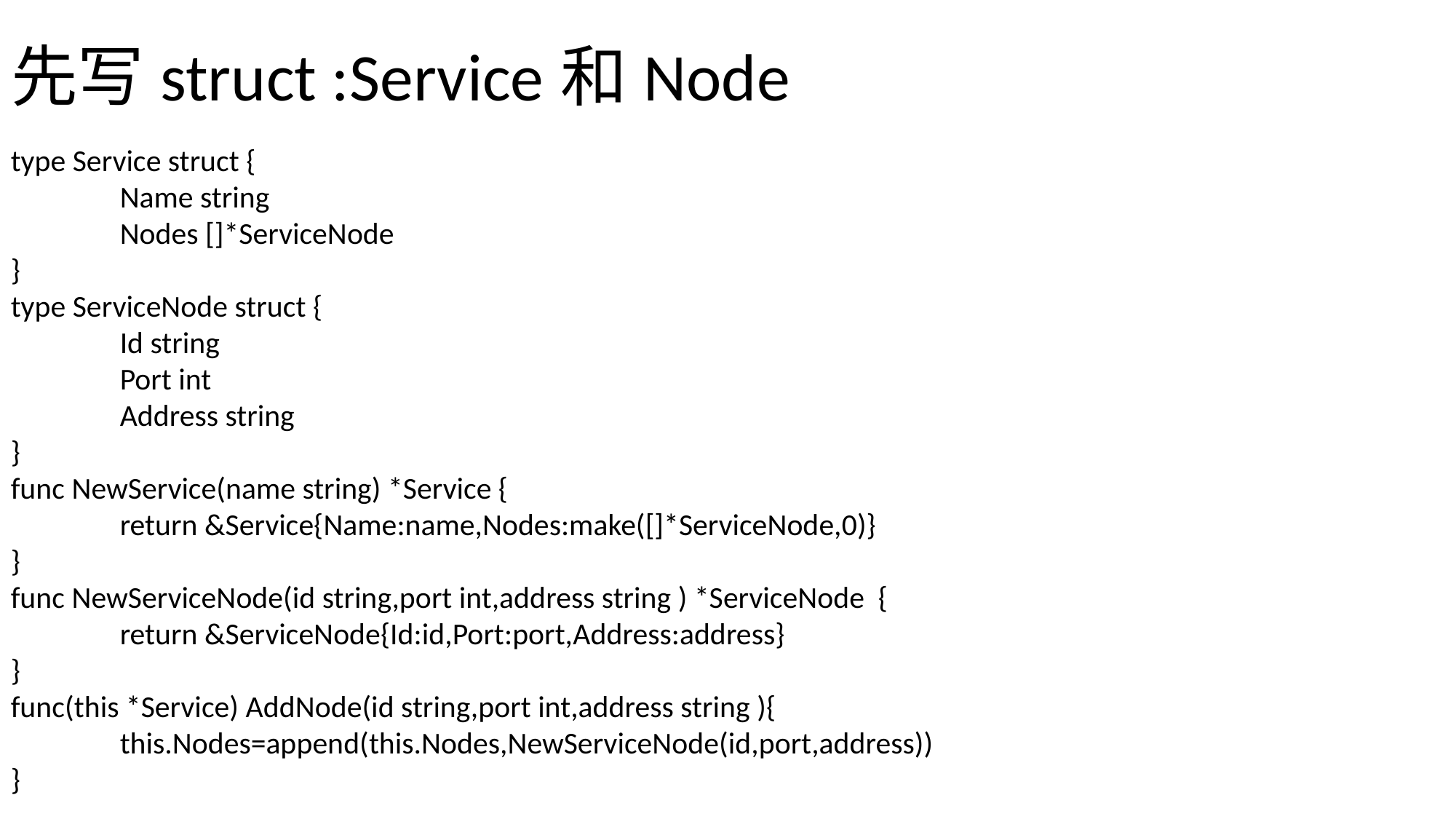

# 先写struct :Service和Node
type Service struct {
	Name string
	Nodes []*ServiceNode
}
type ServiceNode struct {
	Id string
	Port int
	Address string
}
func NewService(name string) *Service {
	return &Service{Name:name,Nodes:make([]*ServiceNode,0)}
}
func NewServiceNode(id string,port int,address string ) *ServiceNode  {
	return &ServiceNode{Id:id,Port:port,Address:address}
}
func(this *Service) AddNode(id string,port int,address string ){
	this.Nodes=append(this.Nodes,NewServiceNode(id,port,address))
}